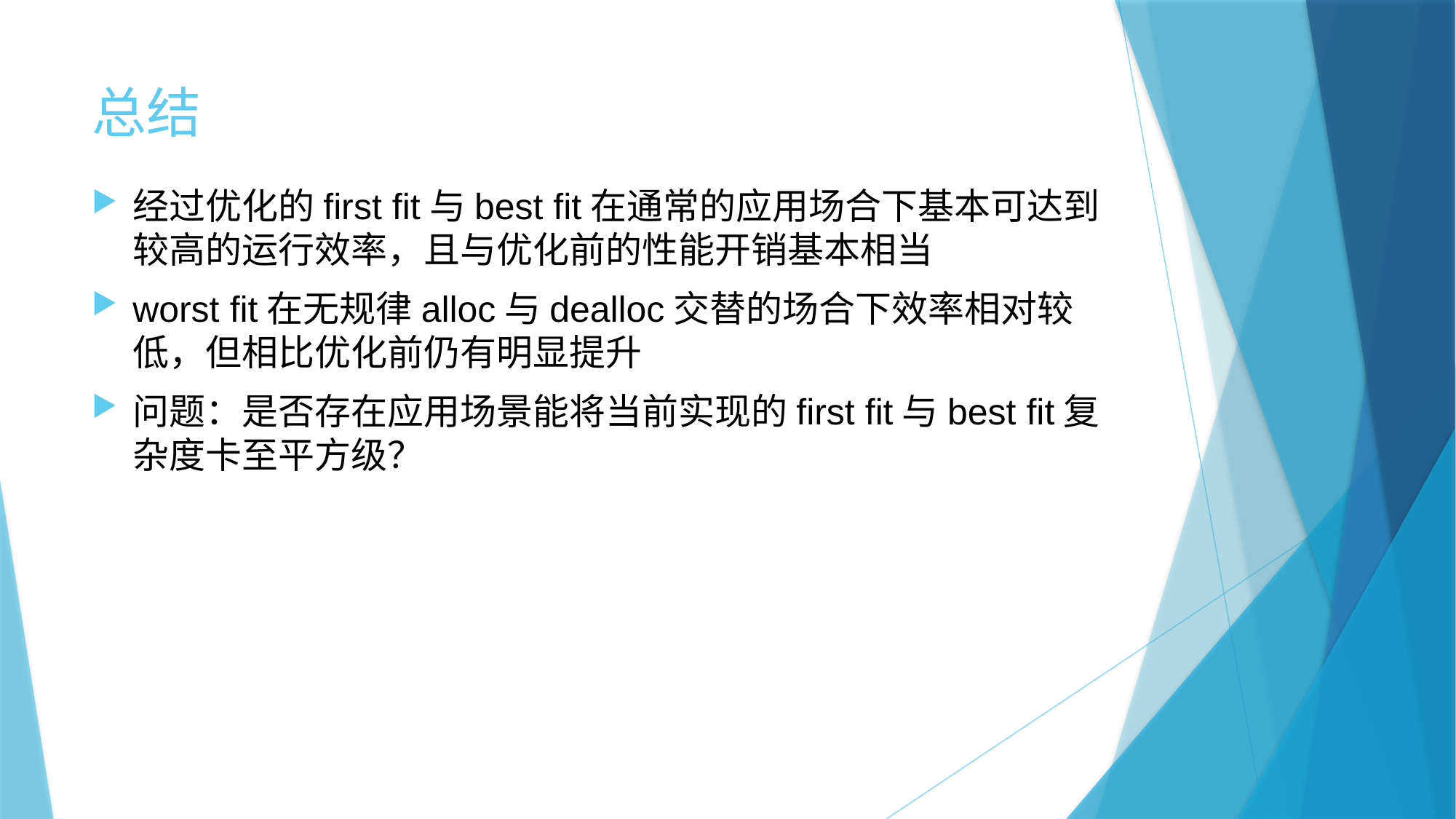

# 总结
经过优化的first fit与best fit在通常的应用场合下基本可达到较高的运行效率，且与优化前的性能开销基本相当
worst fit在无规律alloc与dealloc交替的场合下效率相对较低，但相比优化前仍有明显提升
问题：是否存在应用场景能将当前实现的first fit与best fit复杂度卡至平方级？